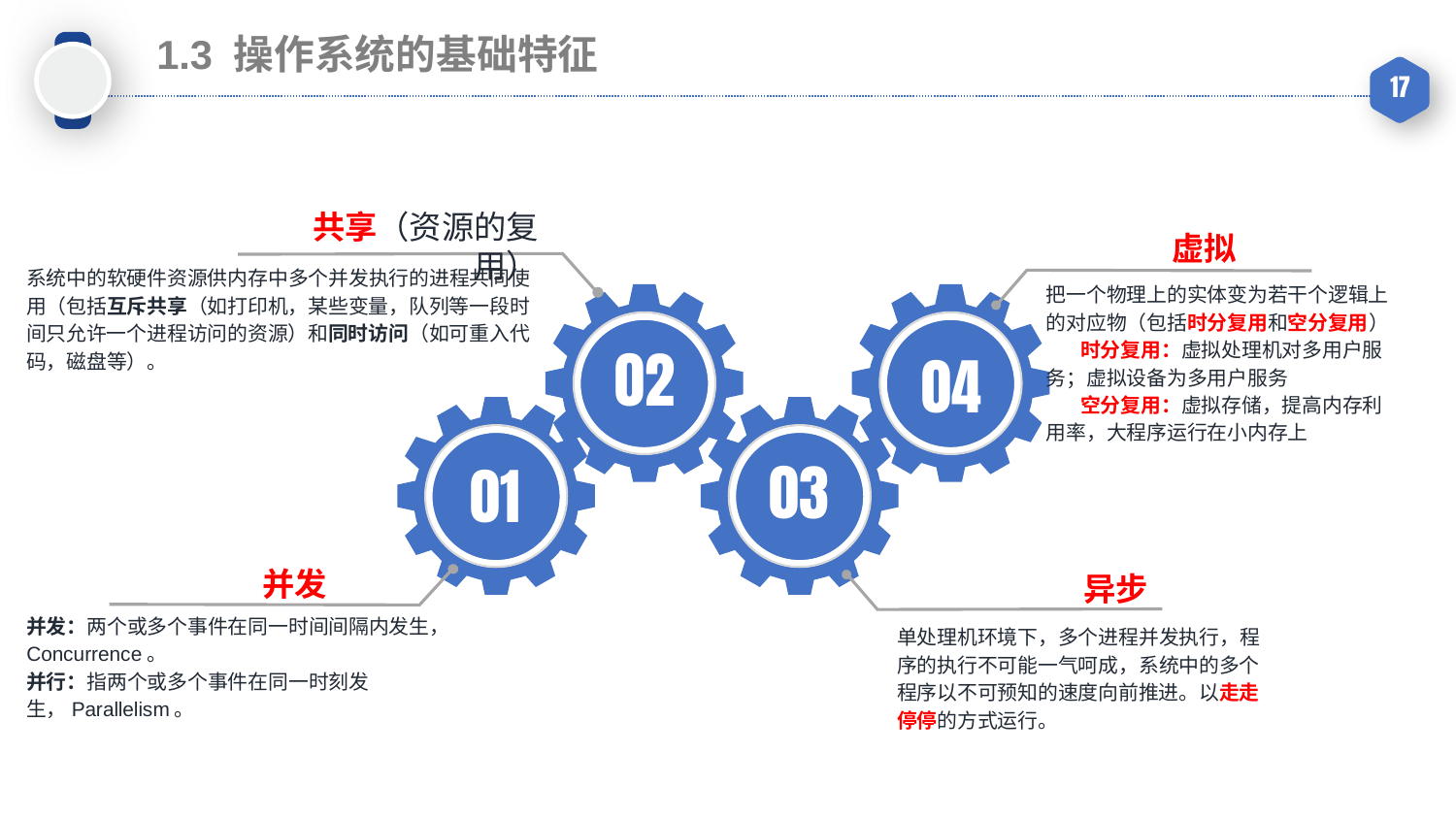

1.3 操作系统的基础特征
共享（资源的复用）

系统中的软硬件资源供内存中多个并发执行的进程共同使用（包括互斥共享（如打印机，某些变量，队列等一段时间只允许一个进程访问的资源）和同时访问（如可重入代码，磁盘等）。
虚拟

把一个物理上的实体变为若干个逻辑上的对应物（包括时分复用和空分复用）
时分复用：虚拟处理机对多用户服务；虚拟设备为多用户服务
空分复用：虚拟存储，提高内存利用率，大程序运行在小内存上

02
04

03
01
并发：两个或多个事件在同一时间间隔内发生，Concurrence。
并行：指两个或多个事件在同一时刻发生，Parallelism。
并发

单处理机环境下，多个进程并发执行，程序的执行不可能一气呵成，系统中的多个程序以不可预知的速度向前推进。以走走停停的方式运行。
异步